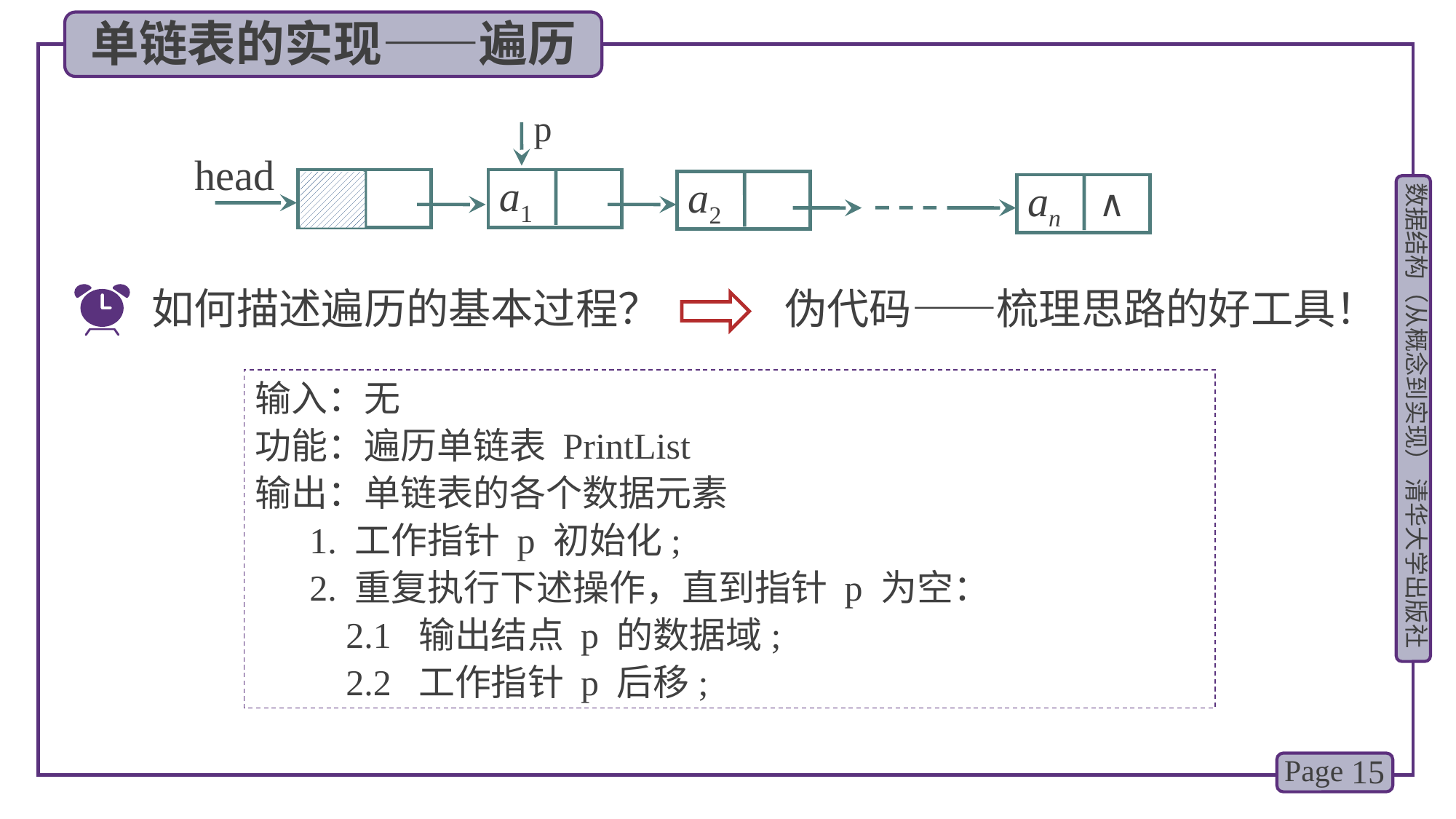

单链表的实现——遍历

p

head

a1

a2

∧
an

如何描述遍历的基本过程？

伪代码——梳理思路的好工具！

输入：无
功能：遍历单链表 PrintList
输出：单链表的各个数据元素
      1. 工作指针 p 初始化;
      2. 重复执行下述操作，直到指针 p 为空：
          2.1  输出结点 p 的数据域;
          2.2  工作指针 p 后移;